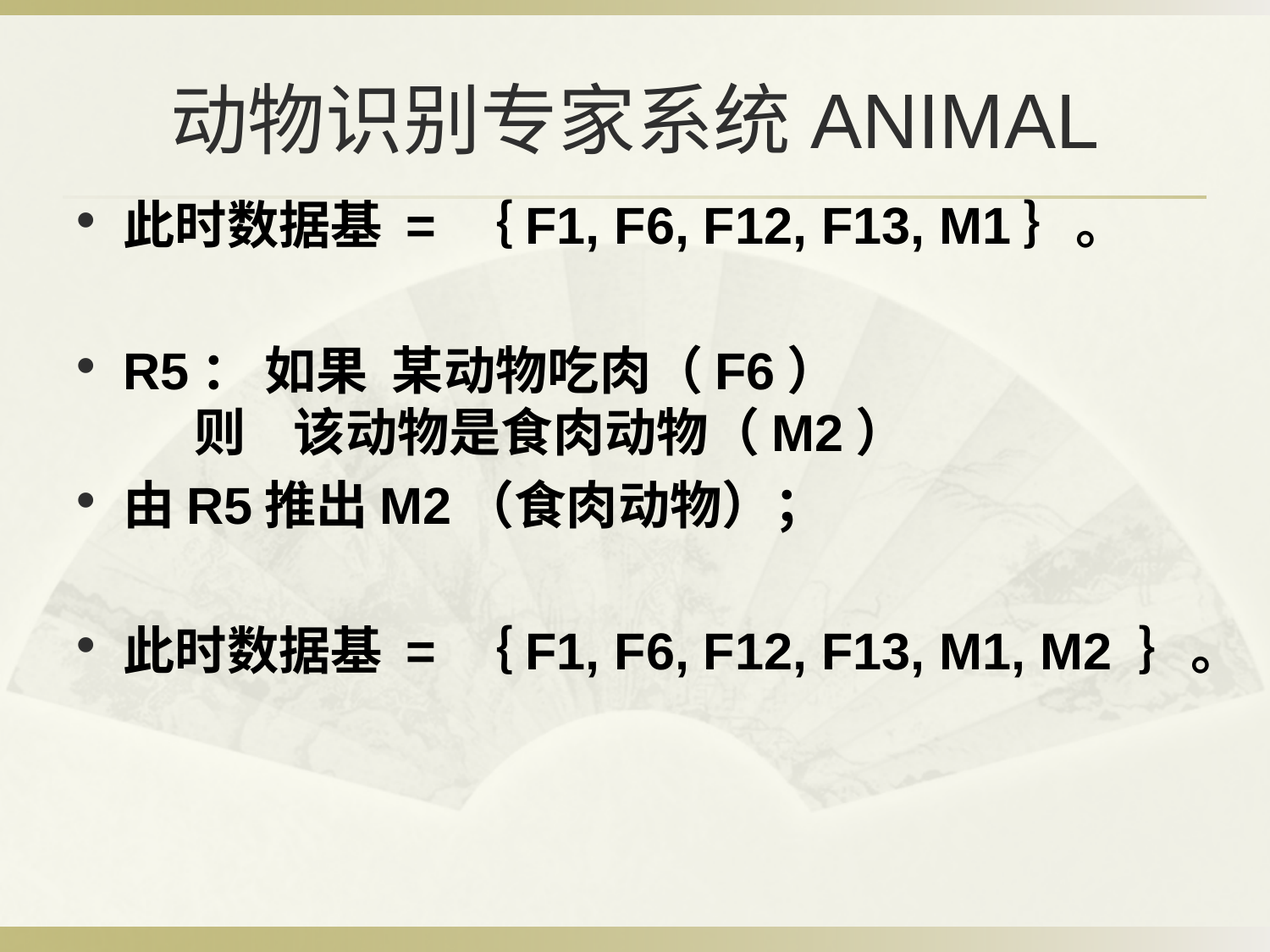

# 动物识别专家系统ANIMAL
此时数据基 = ｛F1, F6, F12, F13, M1｝。

R5： 如果  某动物吃肉（F6）
      则    该动物是食肉动物（M2）
由R5推出M2（食肉动物）；

此时数据基 = ｛F1, F6, F12, F13, M1, M2 ｝。

24